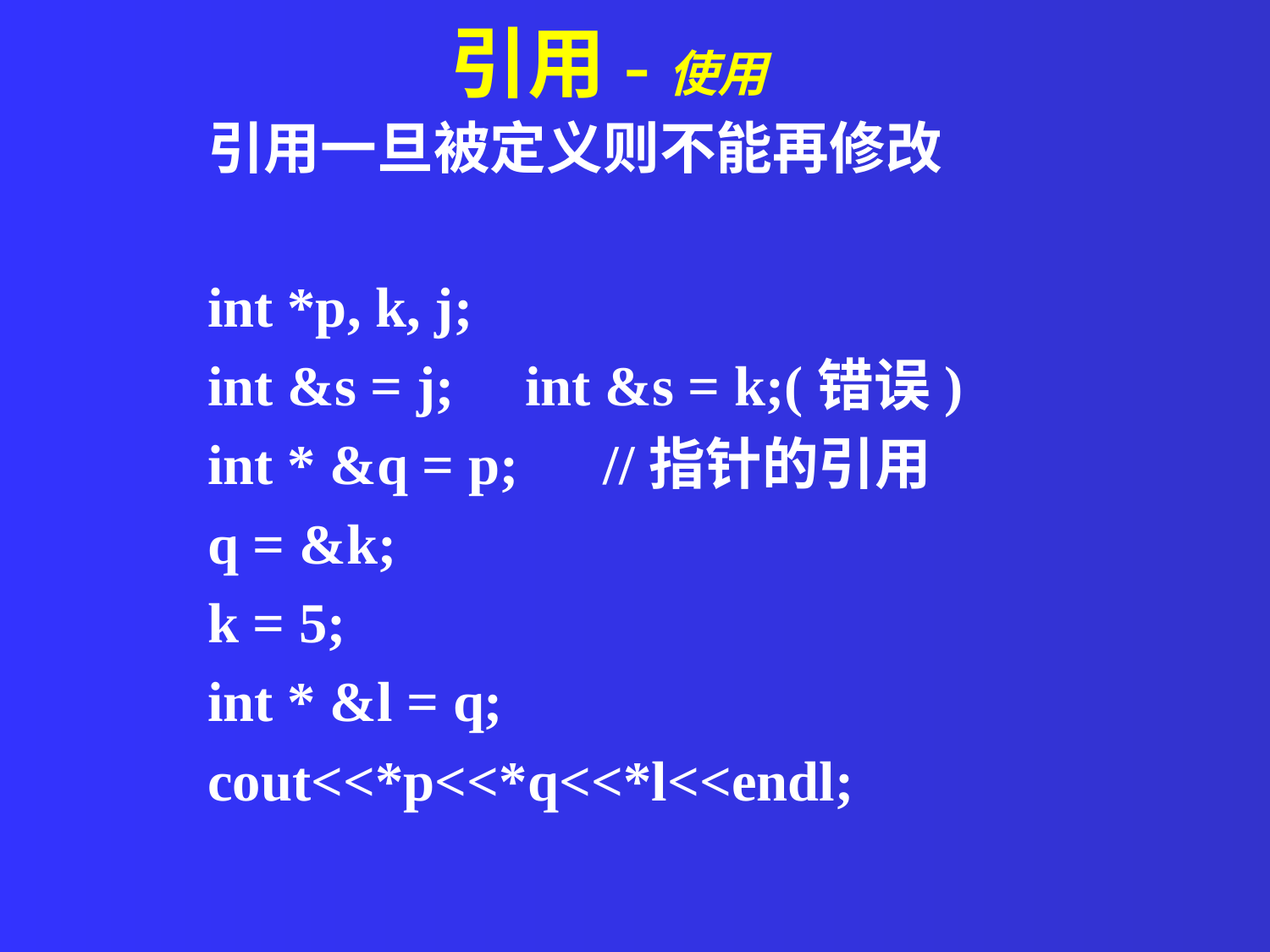

引用-使用
引用一旦被定义则不能再修改

int *p, k, j;
int &s = j;     int &s = k;(错误)
int * &q = p;      //指针的引用
q = &k;
k = 5;
int * &l = q;
cout<<*p<<*q<<*l<<endl;